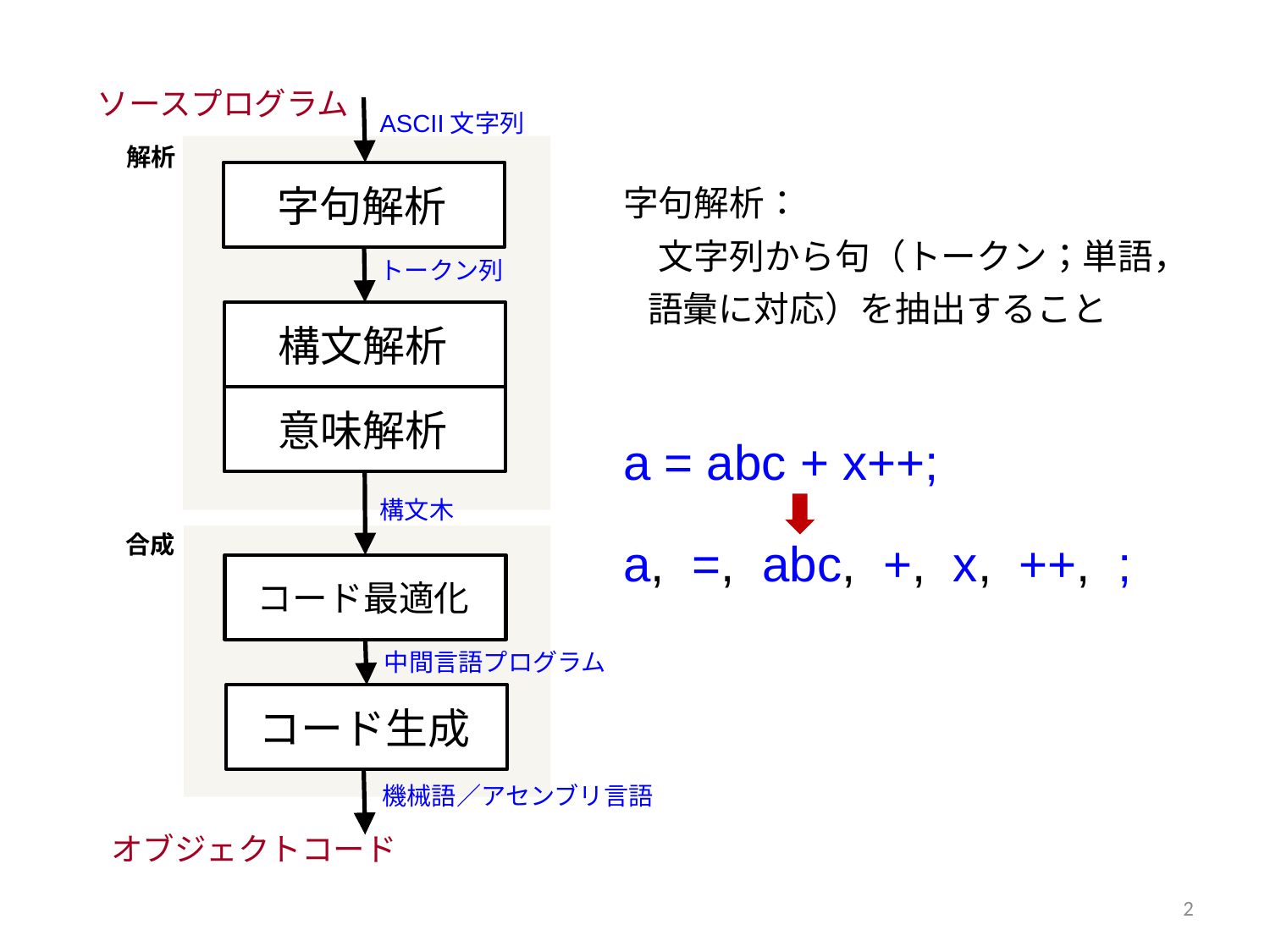

ソースプログラム

字句解析

構文解析

意味解析

コード最適化

コード生成
ASCII文字列
解析

トークン列
構文木
合成

中間言語プログラム
機械語／アセンブリ言語
オブジェクトコード
字句解析：
　文字列から句（トークン；単語，語彙に対応）を抽出すること

a = abc + x++;

a,  =,  abc,  +,  x,  ++,  ;

2